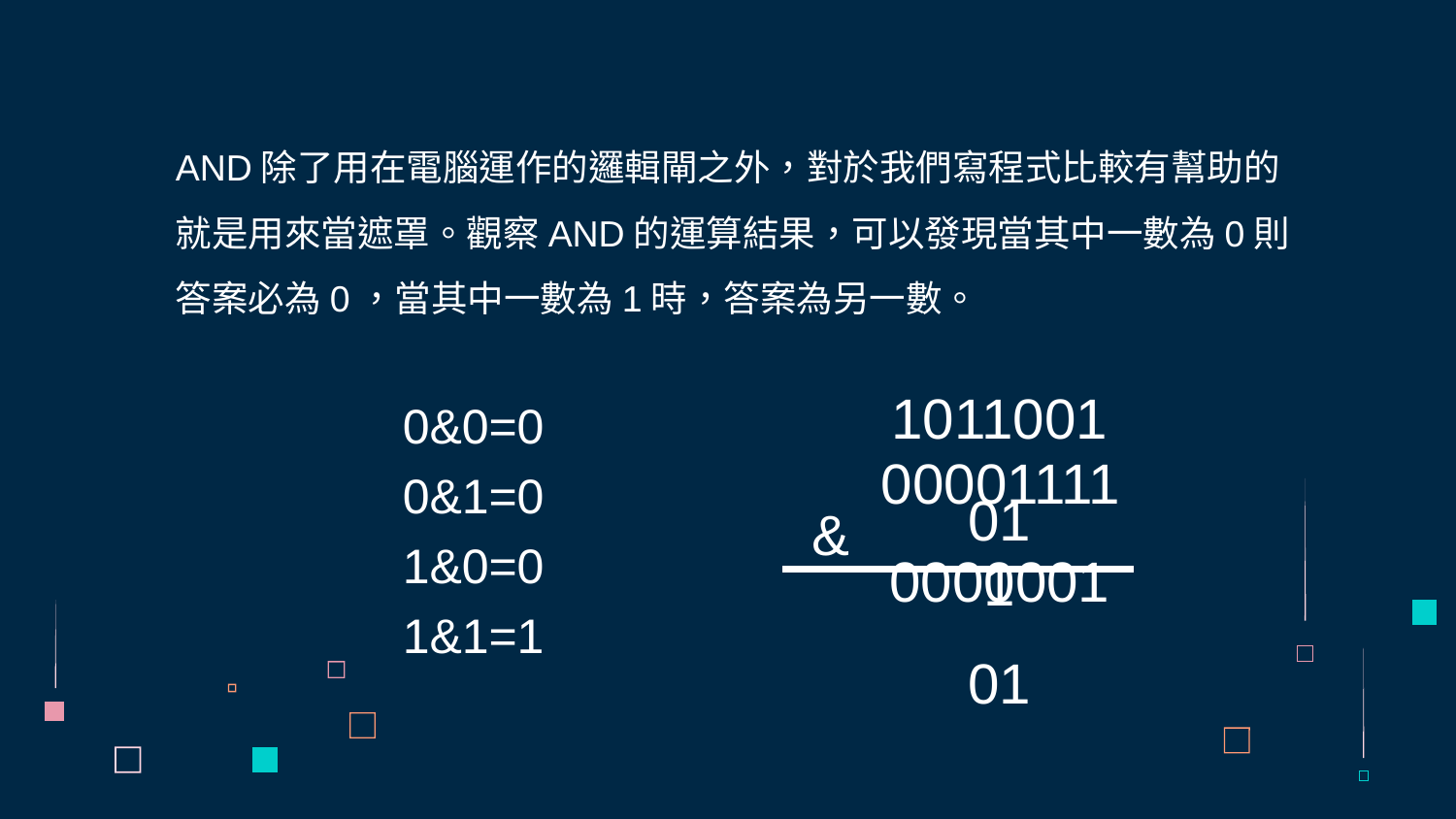

AND除了用在電腦運作的邏輯閘之外，對於我們寫程式比較有幫助的就是用來當遮罩。觀察AND的運算結果，可以發現當其中一數為0則答案必為0，當其中一數為1時，答案為另一數。
0&0=0
0&1=0
1&0=0
1&1=1
101100101
000011111
&
000000101